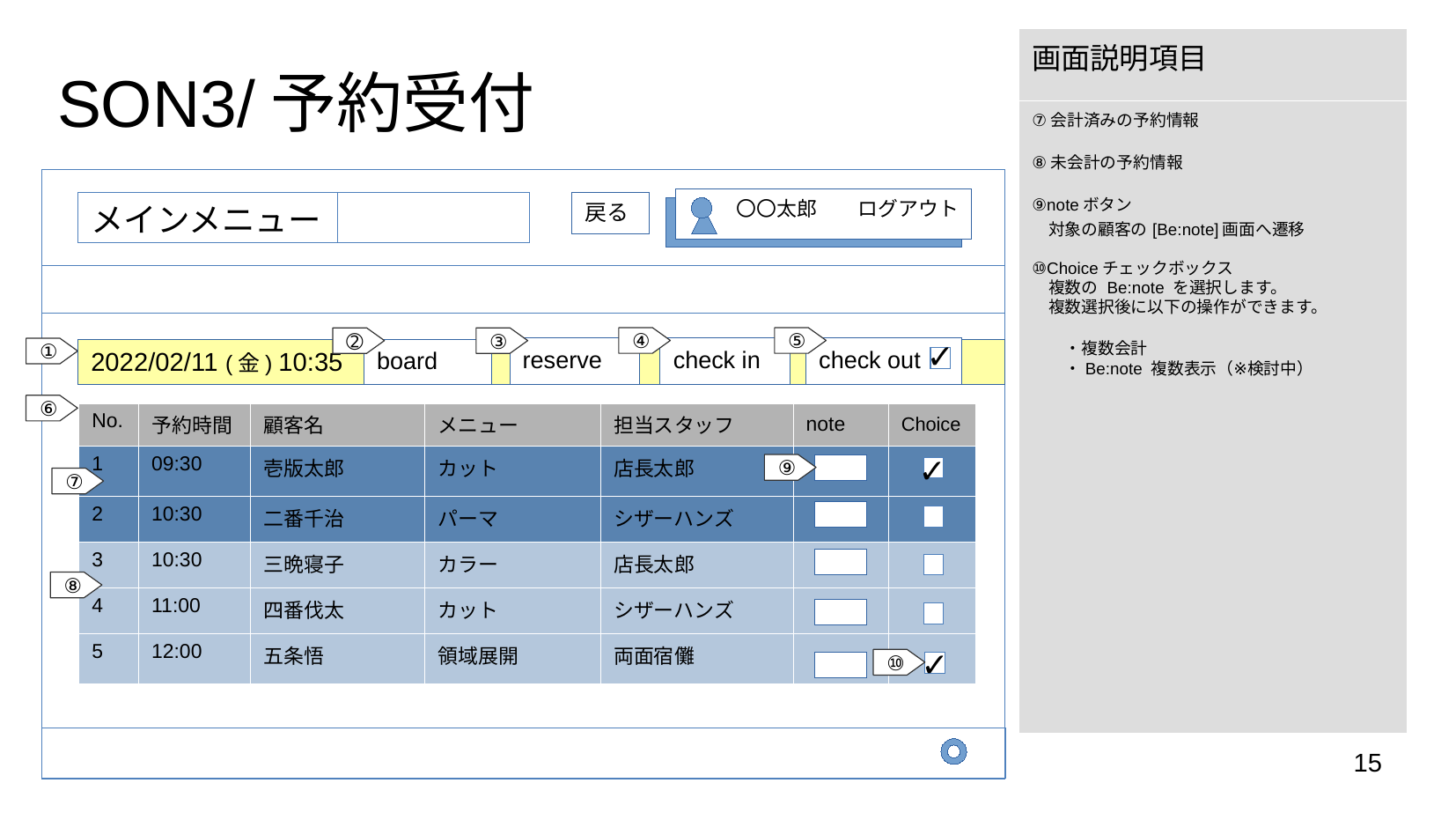

| 画面説明項目 |
| --- |
| ⑦会計済みの予約情報 ⑧未会計の予約情報 ⑨noteボタン 　対象の顧客の[Be:note]画面へ遷移 ⑩Choiceチェックボックス 　複数の Be:note を選択します。 　複数選択後に以下の操作ができます。 　　・複数会計 　　・Be:note 複数表示（※検討中） |
# SON3/予約受付

〇〇太郎　　ログアウト
メインメニュー

戻る

④
⑤
➁
③
✓
reserve
check in
check out
①
2022/02/11 (金) 10:35
board

⑥
| No. | 予約時間 | 顧客名 | メニュー | 担当スタッフ | note | Choice |
| --- | --- | --- | --- | --- | --- | --- |
| 1 | 09:30 | 壱版太郎 | カット | 店長太郎 |  |  |
| 2 | 10:30 | 二番千治 | パーマ | シザーハンズ |  |  |
| 3 | 10:30 | 三晩寝子 | カラー | 店長太郎 |  |  |
| 4 | 11:00 | 四番伐太 | カット | シザーハンズ |  |  |
| 5 | 12:00 | 五条悟 | 領域展開 | 両面宿儺 |  |  |
✓
⑨

⑦

⑧

✓
⑩

15